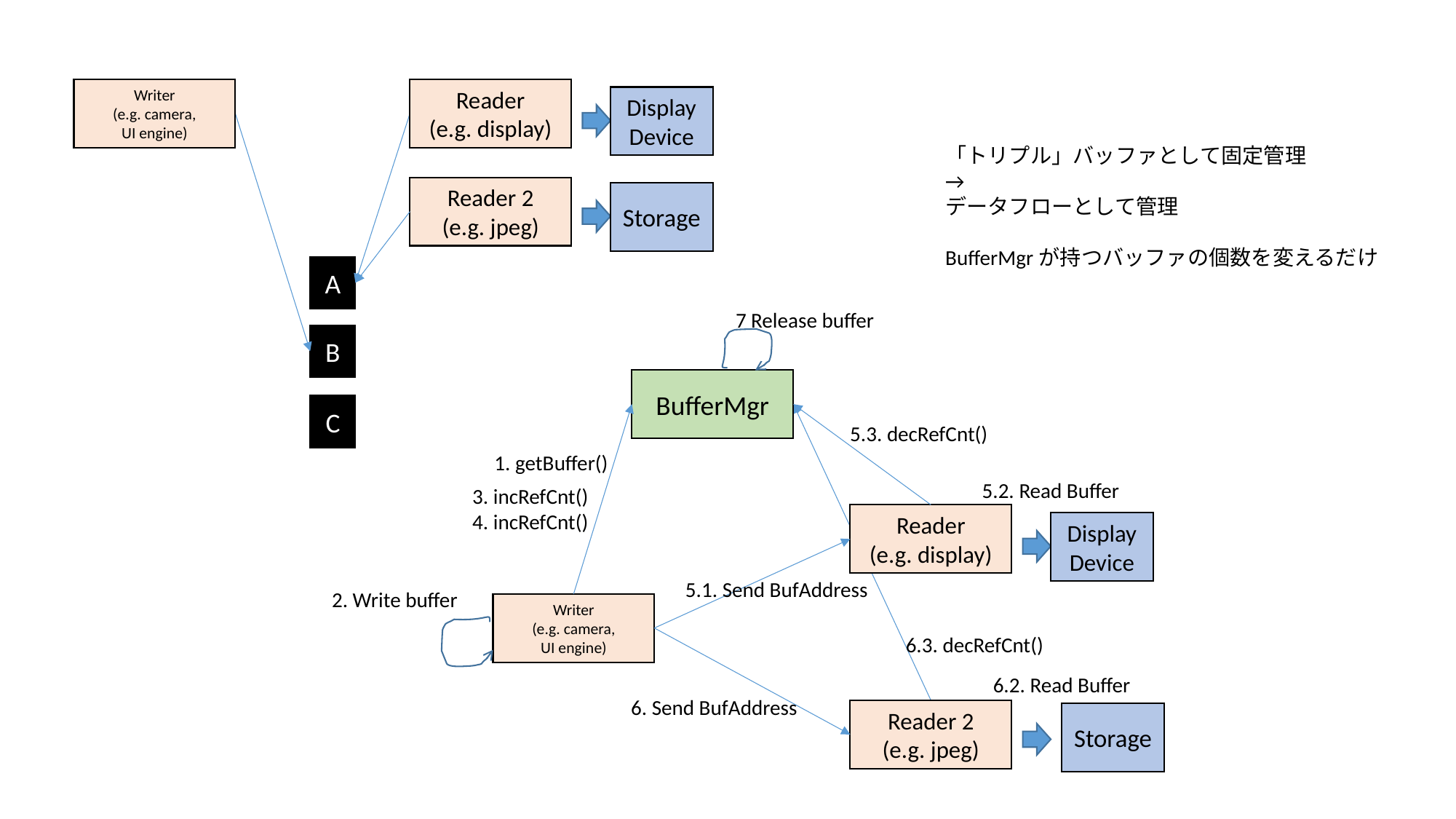

Writer
(e.g. camera,
UI engine)
Reader
(e.g. display)
Display Device

「トリプル」バッファとして固定管理
→
データフローとして管理

BufferMgrが持つバッファの個数を変えるだけ
Reader 2
(e.g. jpeg)
Storage

A
7 Release buffer

B
BufferMgr
C
5.3. decRefCnt()
1. getBuffer()
5.2. Read Buffer
3. incRefCnt()
4. incRefCnt()
Reader
(e.g. display)
Display Device

5.1. Send BufAddress
2. Write buffer
Writer
(e.g. camera,
UI engine)

6.3. decRefCnt()
6.2. Read Buffer
6. Send BufAddress
Reader 2
(e.g. jpeg)
Storage